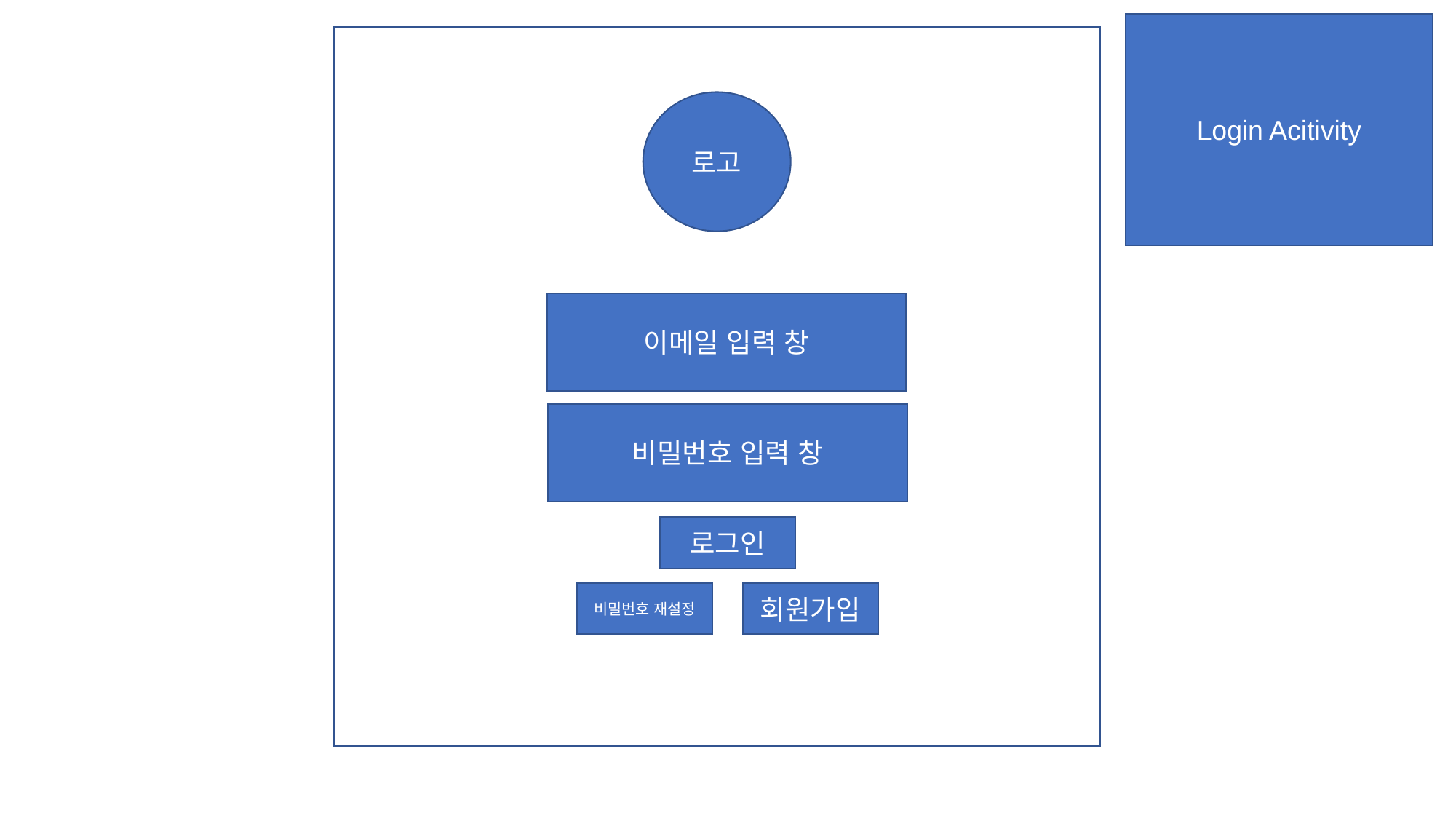

Login Acitivity

로고
이메일 입력 창
비밀번호 입력 창
로그인
비밀번호 재설정
회원가입